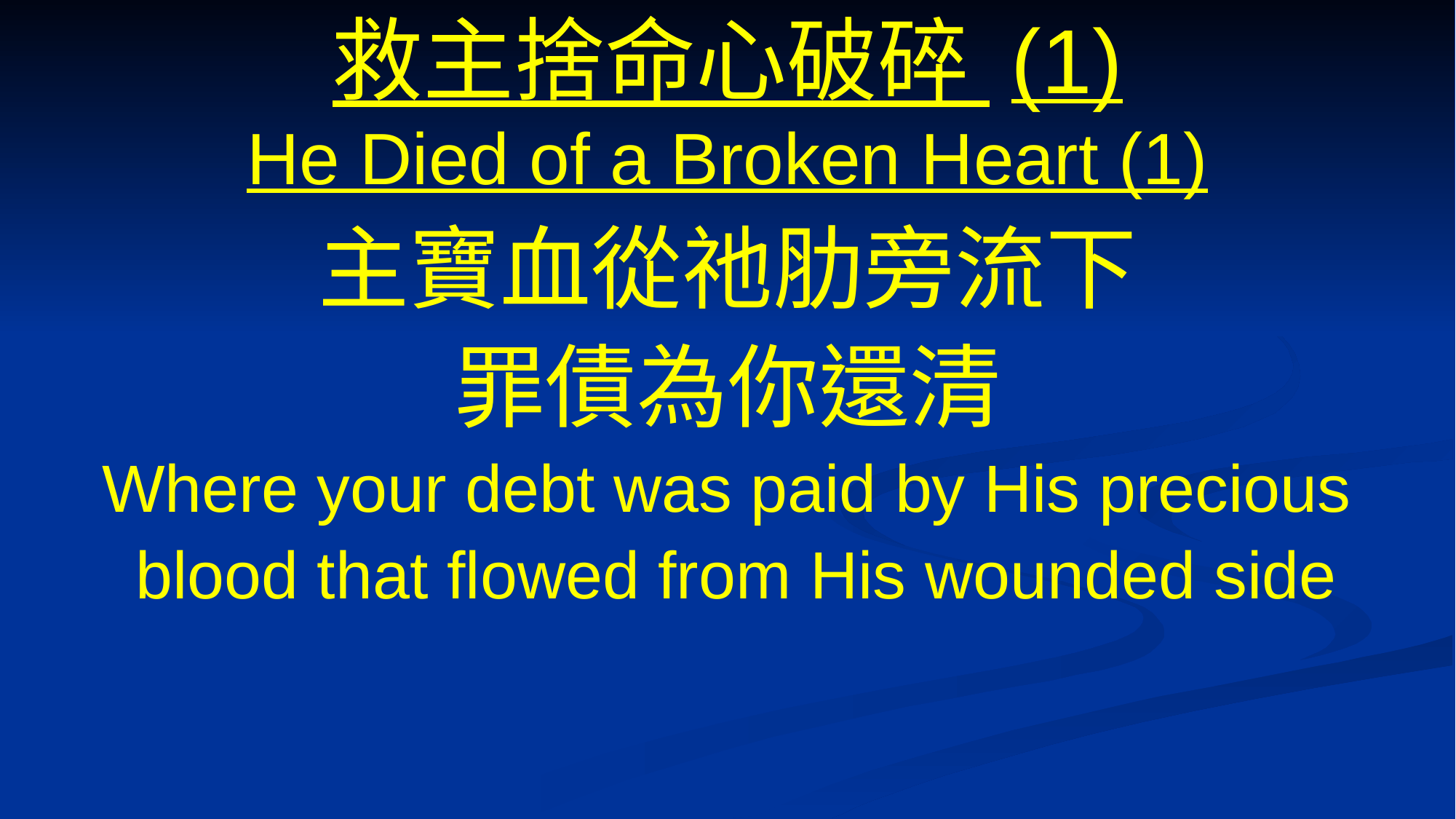

# 救主捨命心破碎 (1) He Died of a Broken Heart (1)
主寶血從祂肋旁流下
罪債為你還清
Where your debt was paid by His precious
 blood that flowed from His wounded side